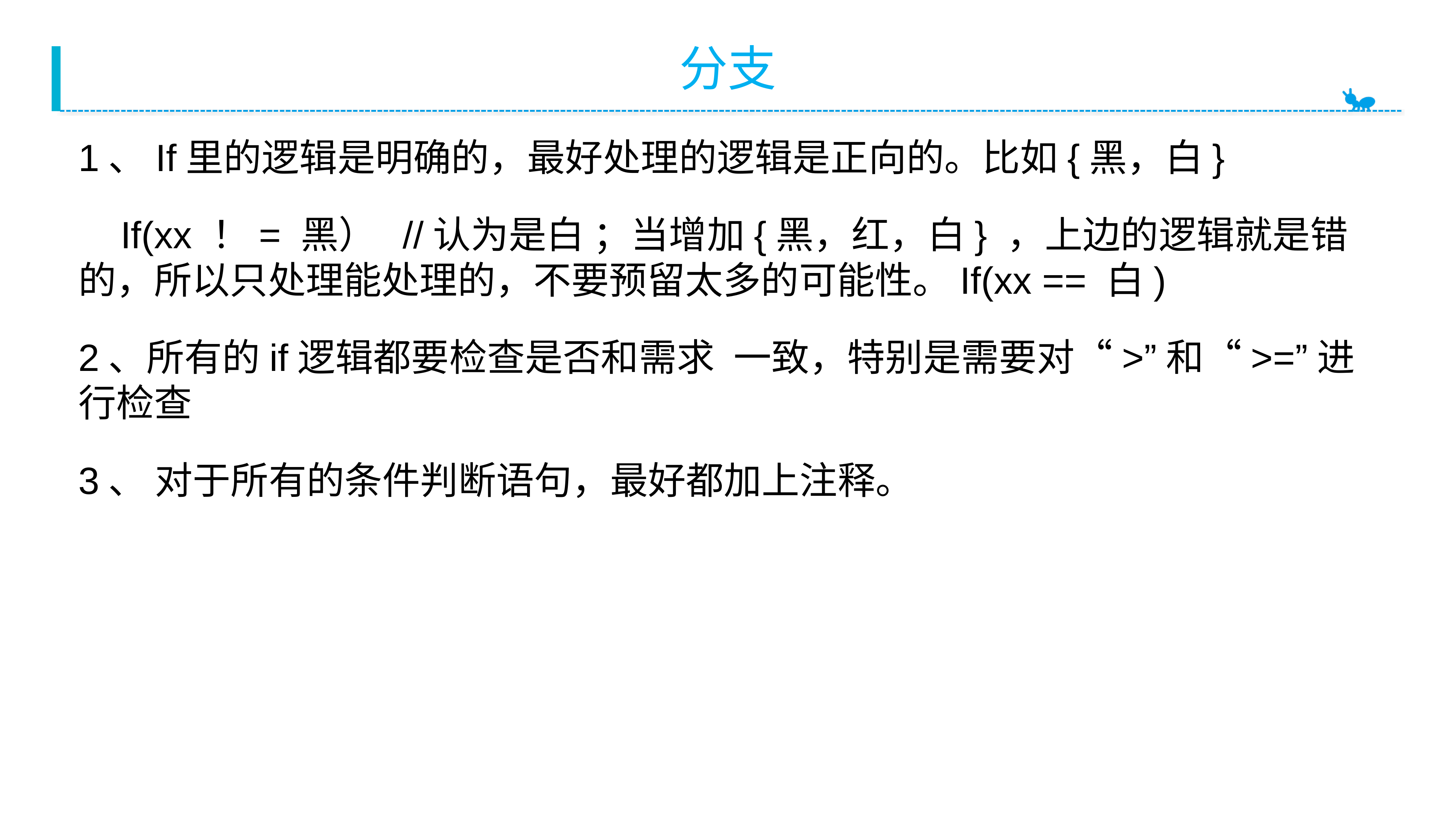

# 分支
1、If里的逻辑是明确的，最好处理的逻辑是正向的。比如{黑，白}
    If(xx ！= 黑）  //认为是白 ；当增加{黑，红，白} ，上边的逻辑就是错的，所以只处理能处理的，不要预留太多的可能性。If(xx == 白)
2、所有的if逻辑都要检查是否和需求	一致，特别是需要对“>”和“>=”进行检查
3、 对于所有的条件判断语句，最好都加上注释。